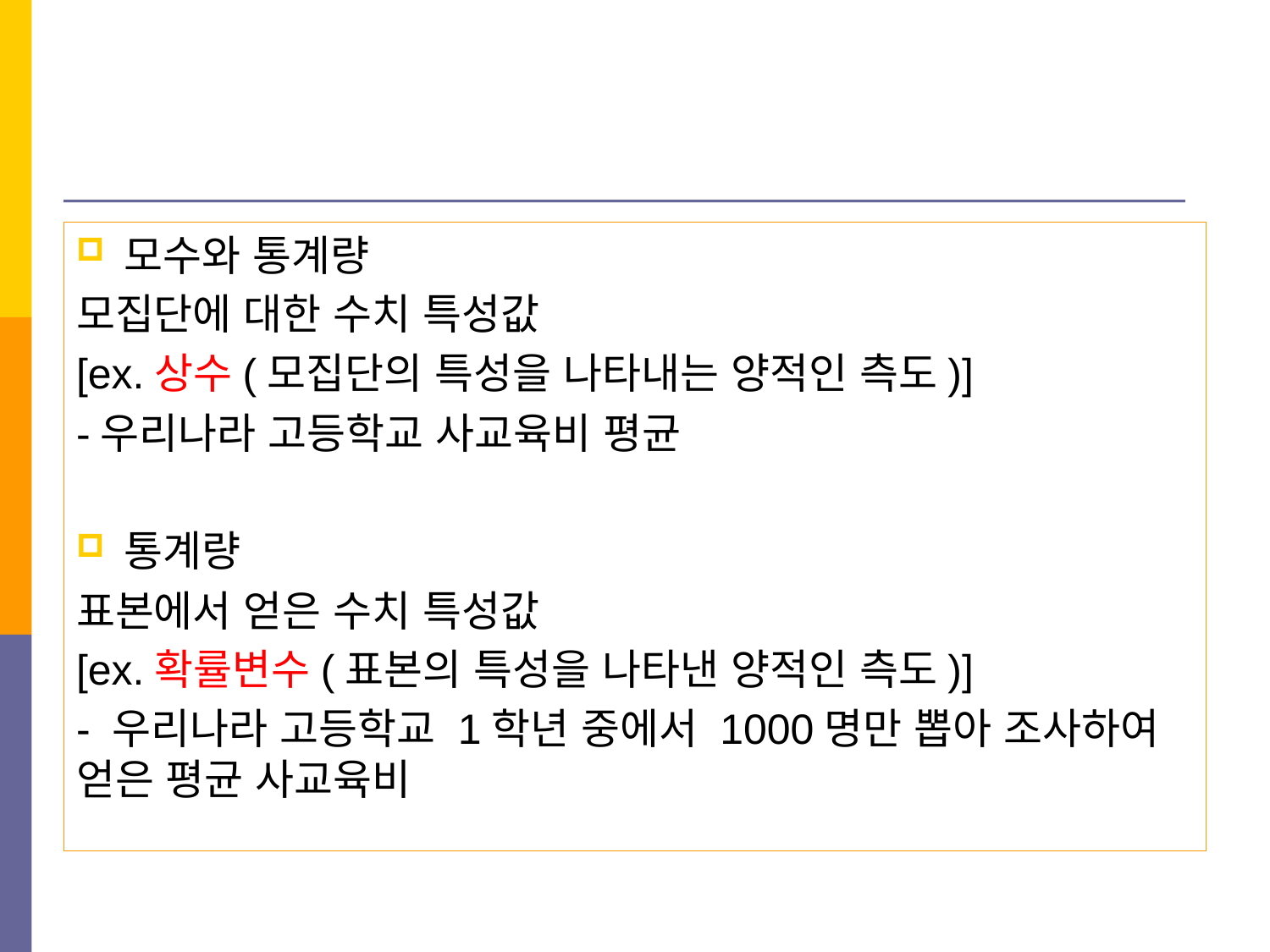

#
모수와 통계량
모집단에 대한 수치 특성값
[ex.상수(모집단의 특성을 나타내는 양적인 측도)]
-우리나라 고등학교 사교육비 평균

통계량
표본에서 얻은 수치 특성값
[ex.확률변수(표본의 특성을 나타낸 양적인 측도)]
- 우리나라 고등학교 1학년 중에서 1000명만 뽑아 조사하여 얻은 평균 사교육비